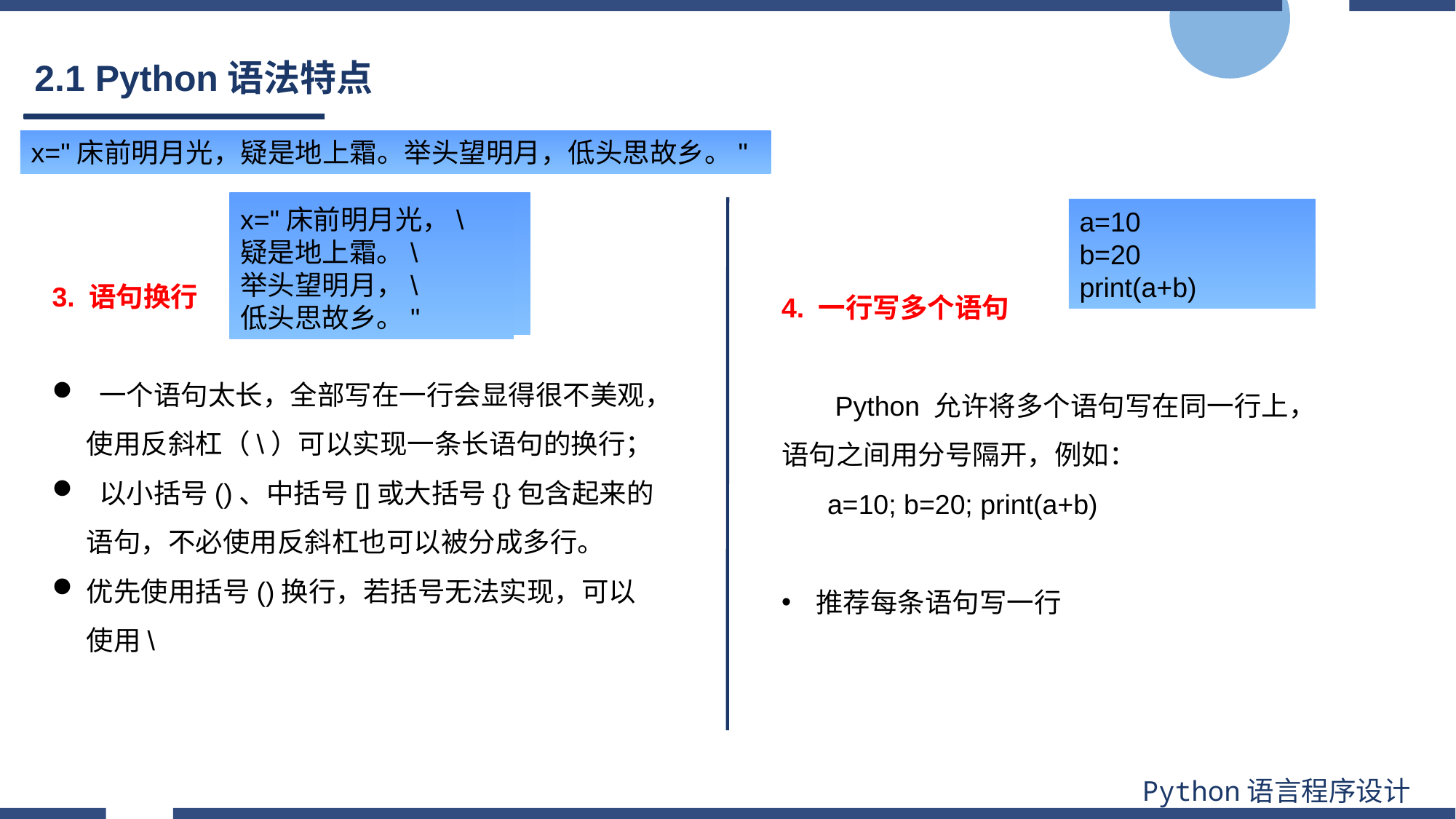

# 2.1 Python语法特点
x="床前明月光，疑是地上霜。举头望明月，低头思故乡。"
x=("床前明月光，"
   "疑是地上霜。"
   "举头望明月，"
   "低头思故乡。")
x="床前明月光，\
疑是地上霜。\
举头望明月，\
低头思故乡。"
a=10
b=20
print(a+b)
3. 语句换行

 一个语句太长，全部写在一行会显得很不美观，使用反斜杠（\）可以实现一条长语句的换行；
 以小括号()、中括号[]或大括号{}包含起来的语句，不必使用反斜杠也可以被分成多行。
优先使用括号()换行，若括号无法实现，可以使用\
4. 一行写多个语句

       Python 允许将多个语句写在同一行上，语句之间用分号隔开，例如：
      a=10; b=20; print(a+b)

推荐每条语句写一行